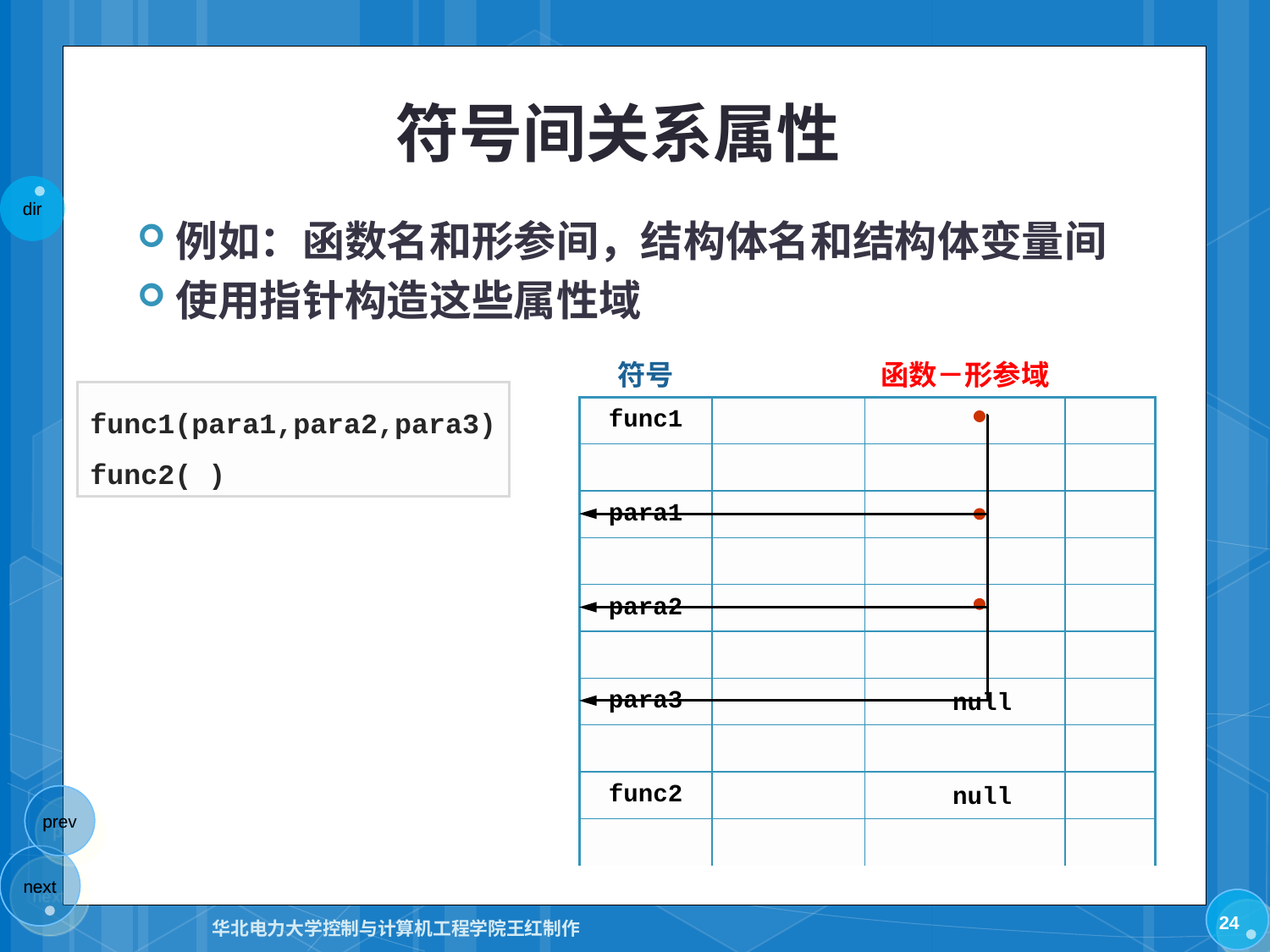

# 符号间关系属性
例如：函数名和形参间，结构体名和结构体变量间
使用指针构造这些属性域
| 符号 |  | 函数－形参域 |  |
| --- | --- | --- | --- |
| func1 |  |  |  |
|  |  |  |  |
| para1 |  |  |  |
|  |  |  |  |
| para2 |  |  |  |
|  |  |  |  |
| para3 |  |  |  |
|  |  |  |  |
| func2 |  |  |  |
|  |  |  |  |
func1(para1,para2,para3)
func2( )
•
•
•
null
null
24
华北电力大学控制与计算机工程学院王红制作